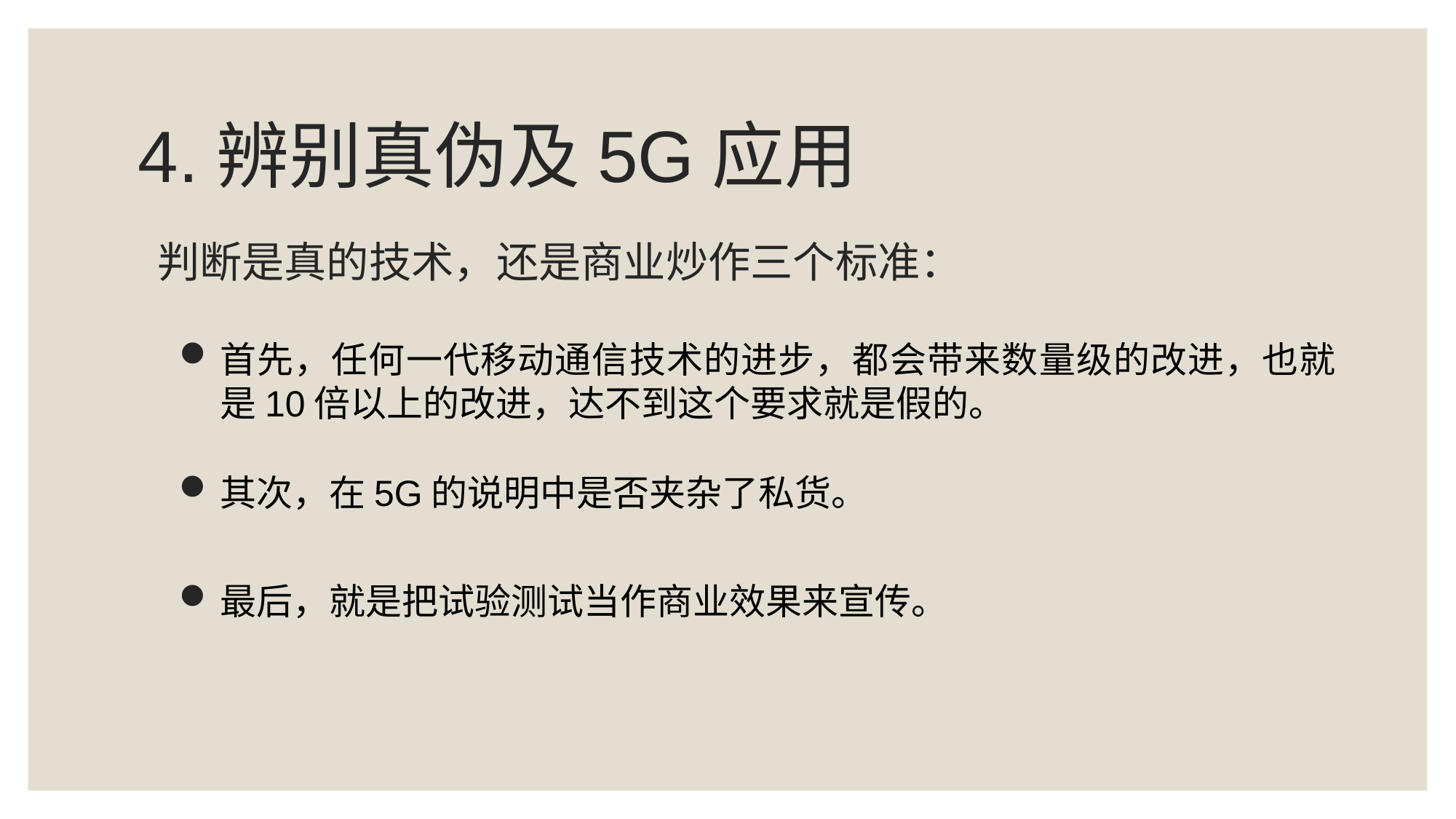

4.辨别真伪及5G应用
# 判断是真的技术，还是商业炒作三个标准：
首先，任何一代移动通信技术的进步，都会带来数量级的改进，也就是10倍以上的改进，达不到这个要求就是假的。
其次，在5G的说明中是否夹杂了私货。
最后，就是把试验测试当作商业效果来宣传。